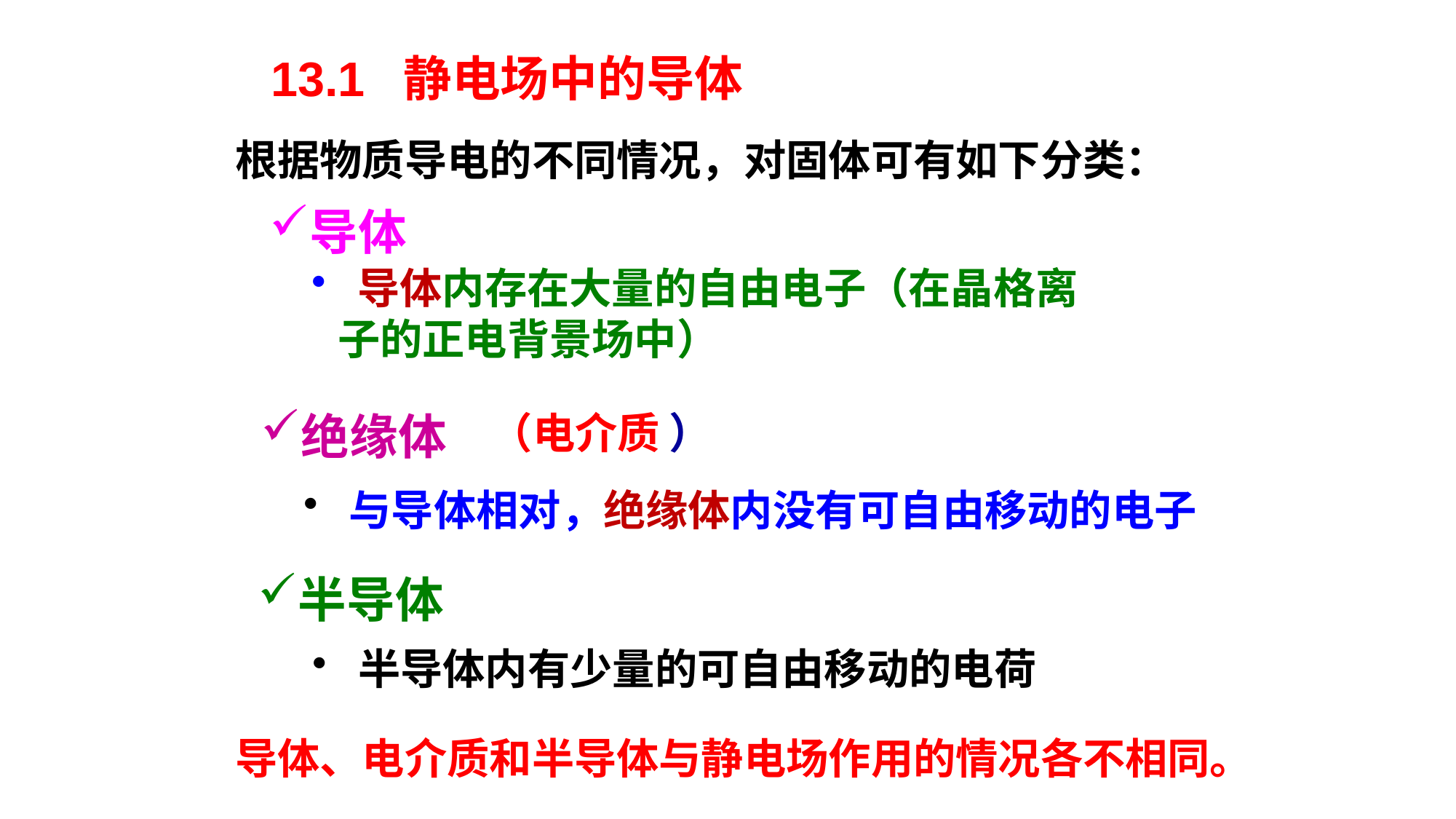

13.1  静电场中的导体
根据物质导电的不同情况，对固体可有如下分类：
导体
 导体内存在大量的自由电子（在晶格离子的正电背景场中）
绝缘体
（电介质 ）
 与导体相对，绝缘体内没有可自由移动的电子
半导体
 半导体内有少量的可自由移动的电荷
导体、电介质和半导体与静电场作用的情况各不相同。